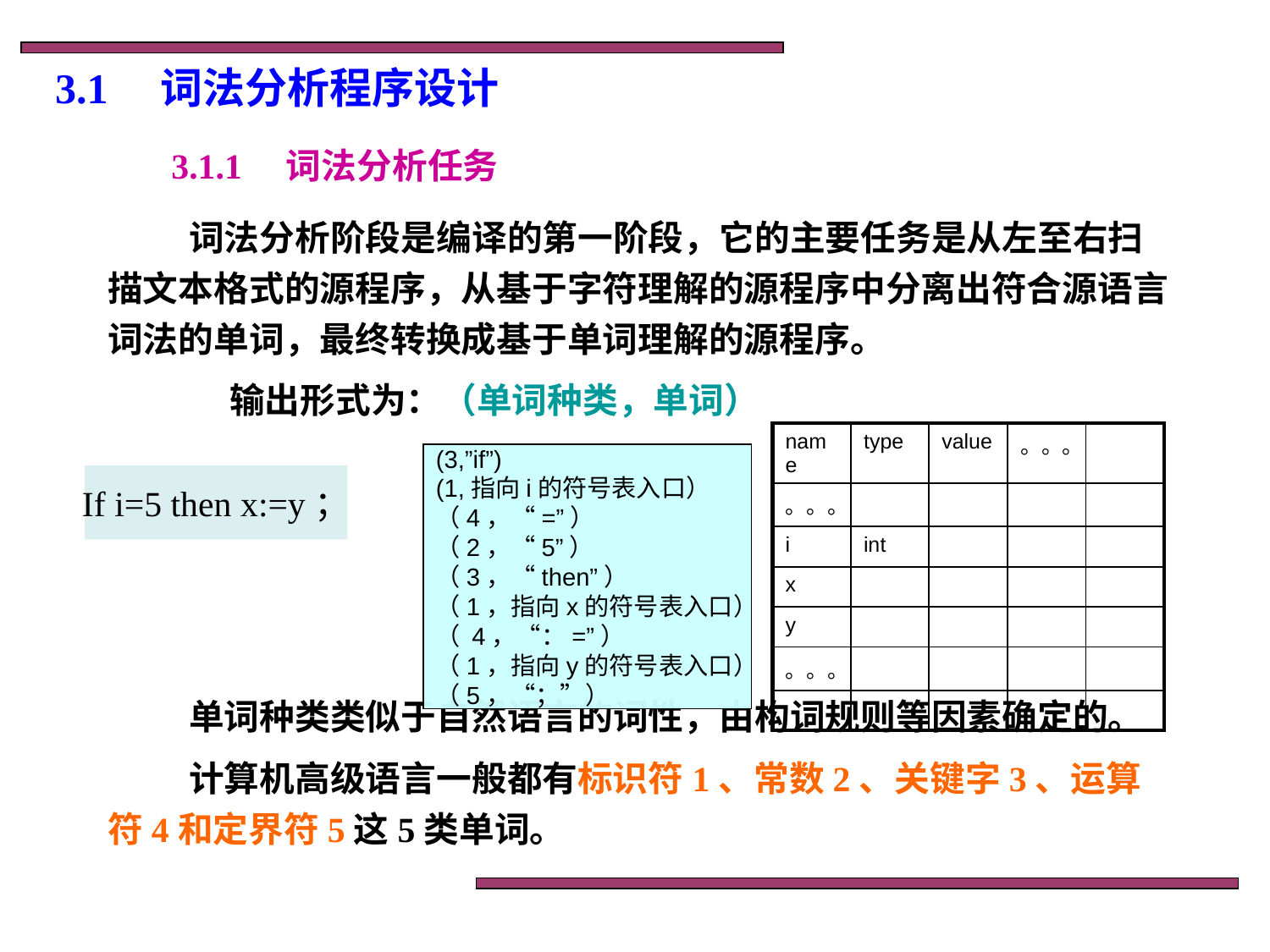

# 3.1　词法分析程序设计
3.1.1　词法分析任务
词法分析阶段是编译的第一阶段，它的主要任务是从左至右扫描文本格式的源程序，从基于字符理解的源程序中分离出符合源语言词法的单词，最终转换成基于单词理解的源程序。
    输出形式为：（单词种类，单词）

单词种类类似于自然语言的词性，由构词规则等因素确定的。
计算机高级语言一般都有标识符1、常数2、关键字3、运算符4和定界符5这5类单词。
| name | type | value | 。。。 |  |
| --- | --- | --- | --- | --- |
| 。。。 |  |  |  |  |
| i | int |  |  |  |
| x |  |  |  |  |
| y |  |  |  |  |
| 。。。 |  |  |  |  |
|  |  |  |  |  |
(3,”if”)
(1,指向i的符号表入口）
（4，“=”）
（2，“5”）
（3，“then”）
（1，指向x的符号表入口）
（ 4，“：=”）
（1，指向y的符号表入口）
（5，“；”）
If i=5 then x:=y；